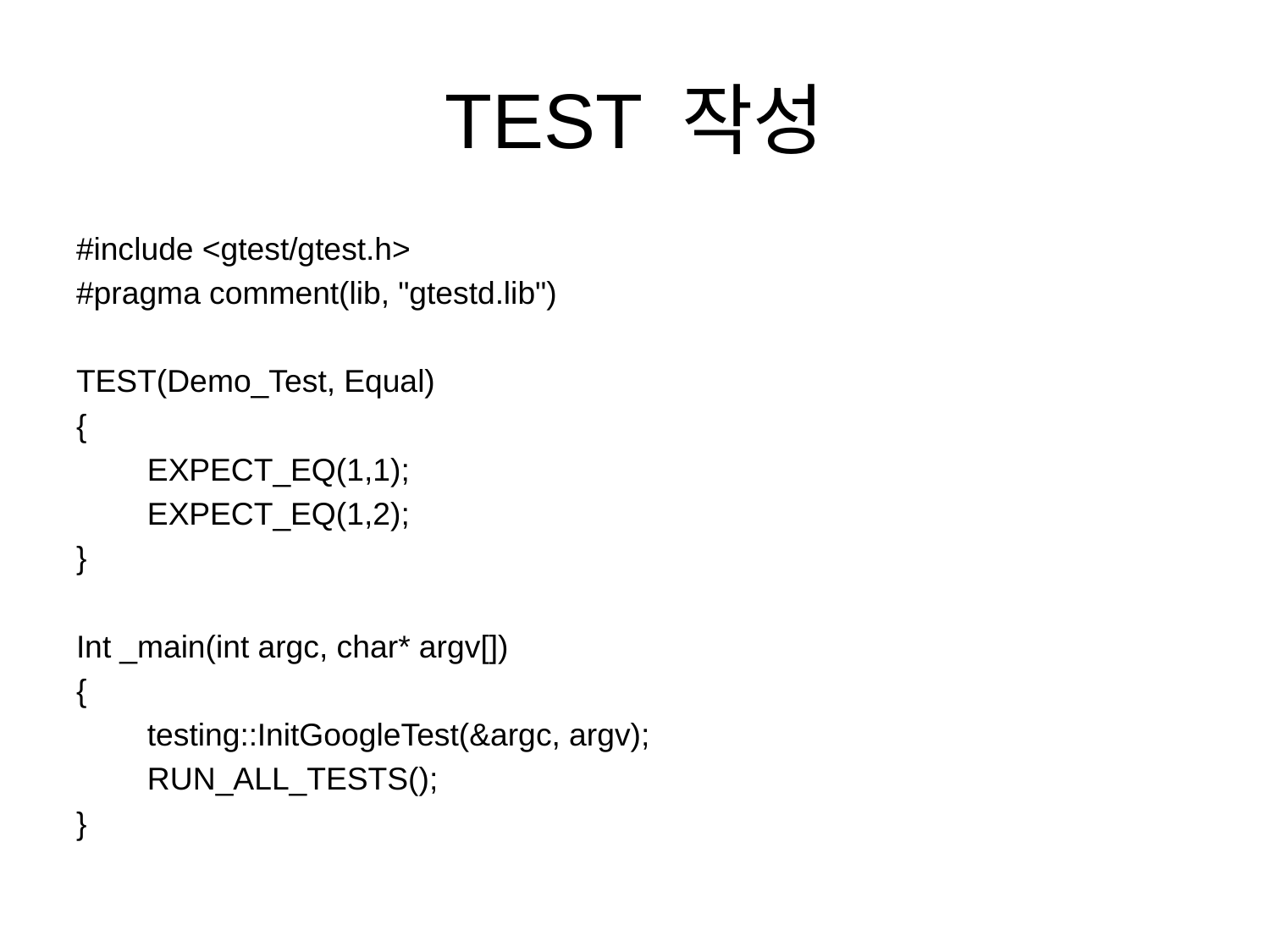

# TEST 작성
#include <gtest/gtest.h>
#pragma comment(lib, "gtestd.lib")

TEST(Demo_Test, Equal)
{
	EXPECT_EQ(1,1);
	EXPECT_EQ(1,2);
}

Int _main(int argc, char* argv[])
{
	testing::InitGoogleTest(&argc, argv);
	RUN_ALL_TESTS();
}